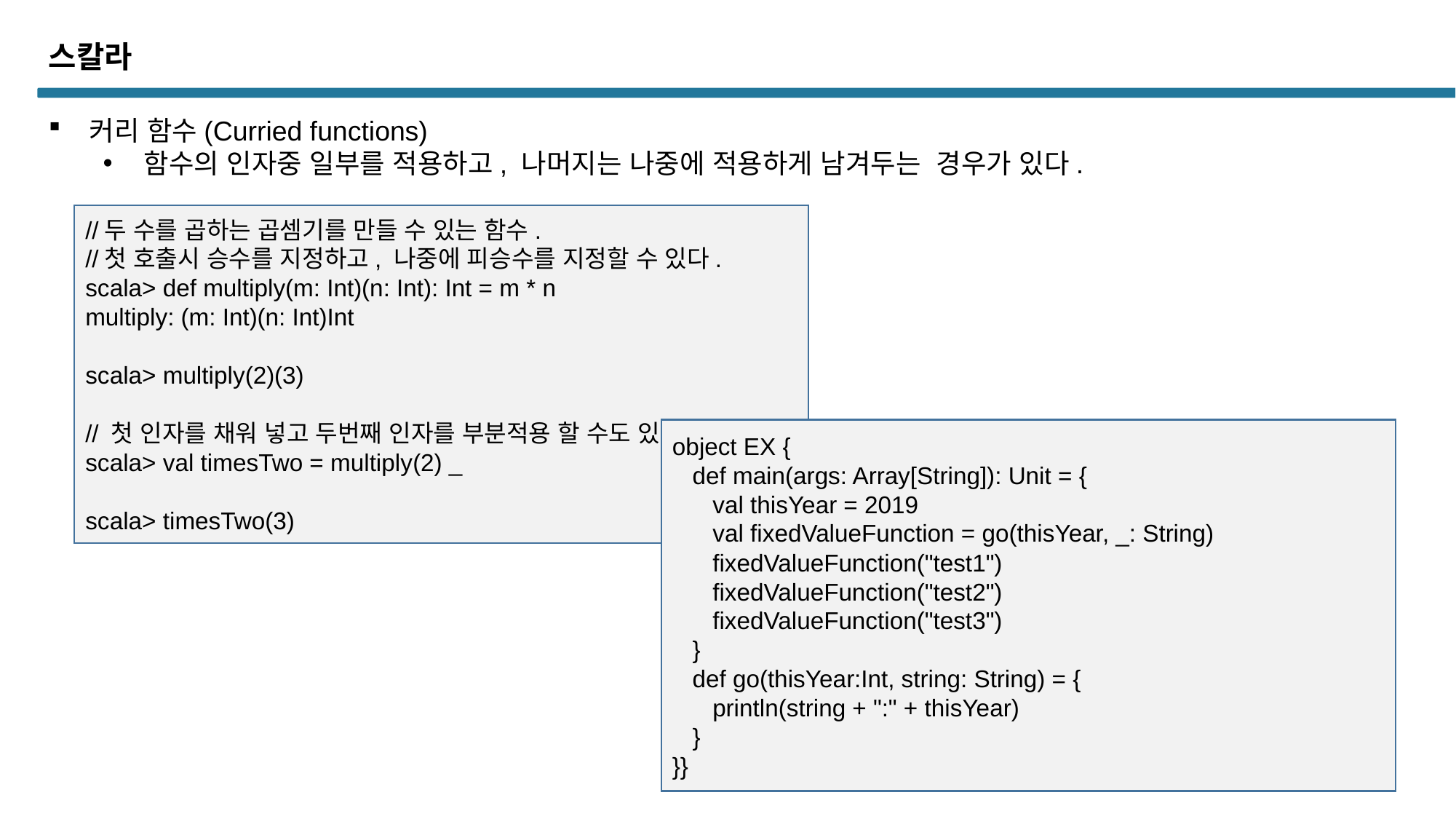

스칼라
커리 함수(Curried functions)
함수의 인자중 일부를 적용하고, 나머지는 나중에 적용하게 남겨두는  경우가 있다.
//두 수를 곱하는 곱셈기를 만들 수 있는 함수.
//첫 호출시 승수를 지정하고, 나중에 피승수를 지정할 수 있다.
scala> def multiply(m: Int)(n: Int): Int = m * n
multiply: (m: Int)(n: Int)Int

scala> multiply(2)(3)

// 첫 인자를 채워 넣고 두번째 인자를 부분적용 할 수도 있다.
scala> val timesTwo = multiply(2) _

scala> timesTwo(3)
object EX {
   def main(args: Array[String]): Unit = {
      val thisYear = 2019
      val fixedValueFunction = go(thisYear, _: String)
      fixedValueFunction("test1")
      fixedValueFunction("test2")
      fixedValueFunction("test3")
   }
   def go(thisYear:Int, string: String) = {
      println(string + ":" + thisYear)
   }
}}